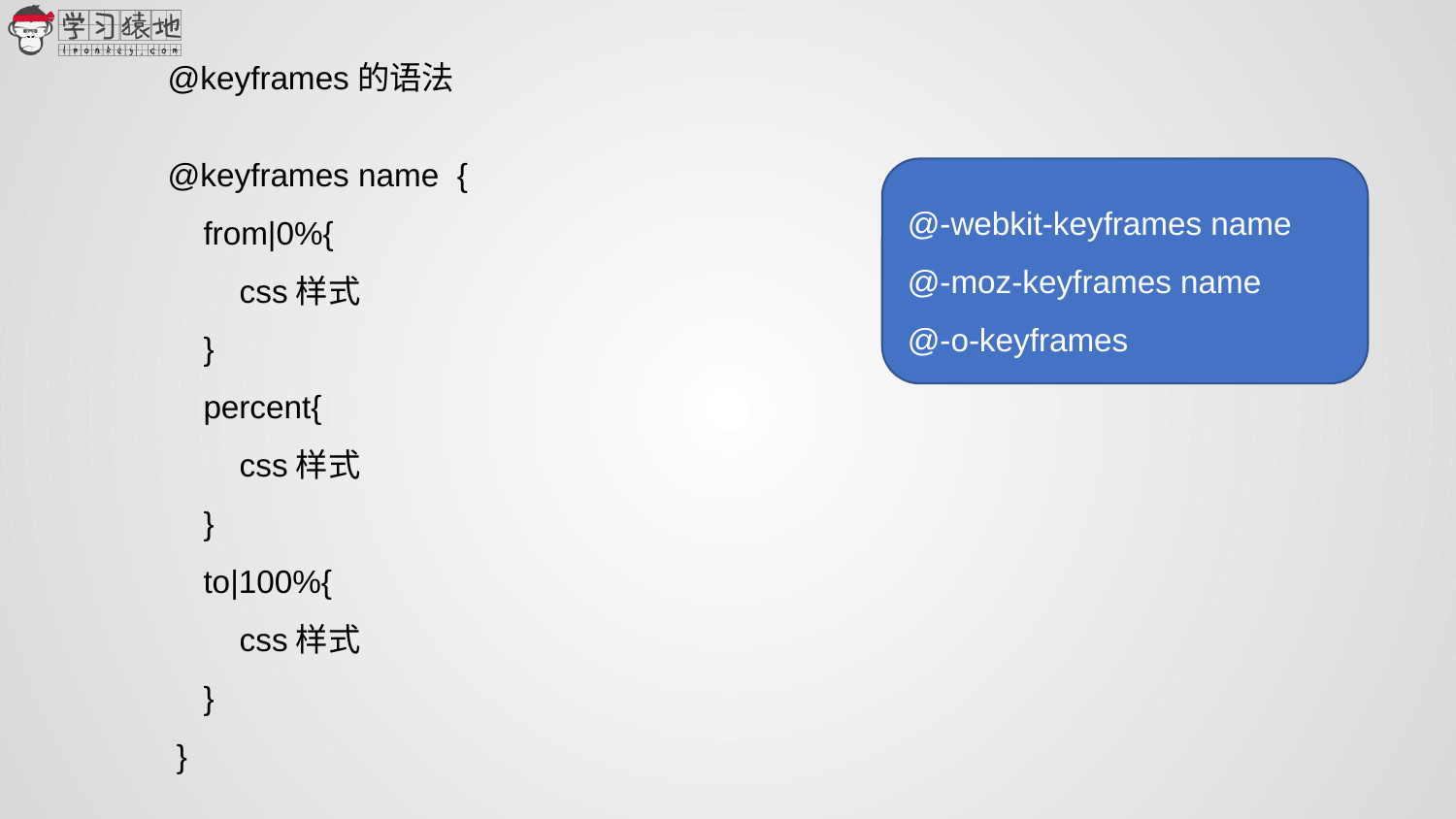

@keyframes的语法

@keyframes name  {
    from|0%{
        css样式
    }
    percent{
        css样式
    }
    to|100%{
        css样式
    }
 }
@-webkit-keyframes name
@-moz-keyframes name
@-o-keyframes